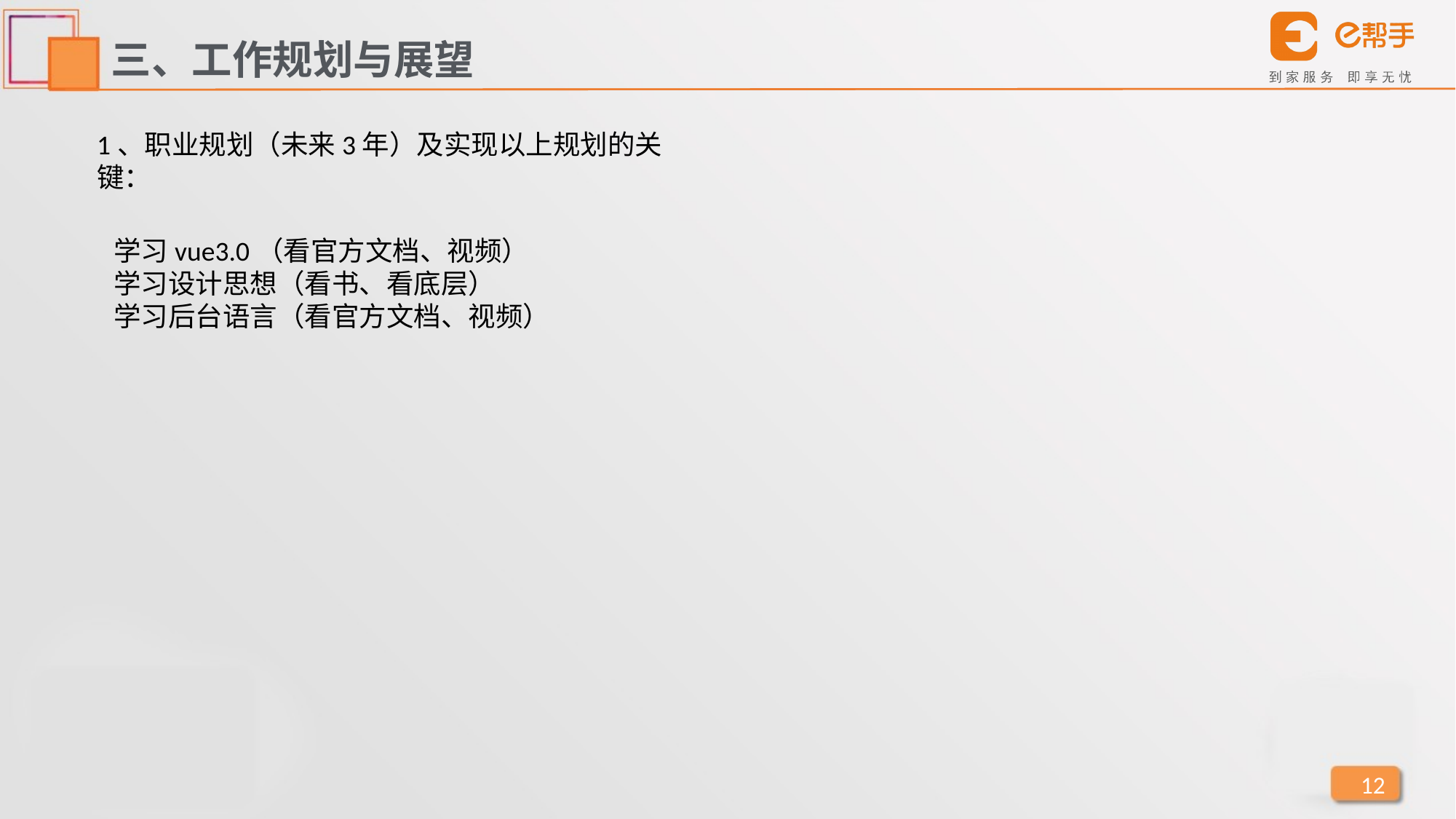

三、工作规划与展望
1、职业规划（未来3年）及实现以上规划的关键：
学习vue3.0（看官方文档、视频）
学习设计思想（看书、看底层）
学习后台语言（看官方文档、视频）
12